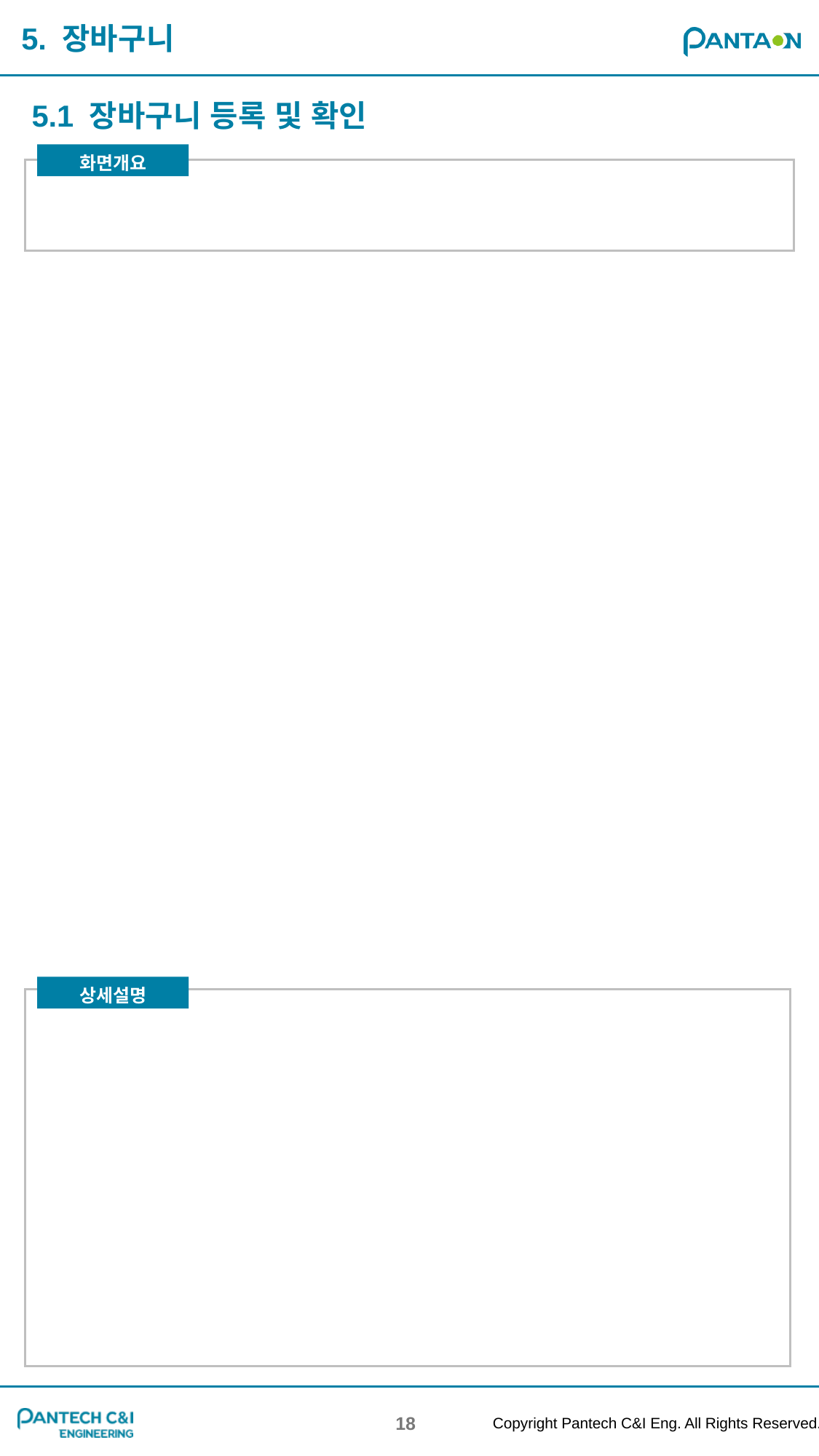

5. 장바구니
5.1 장바구니 등록 및 확인
18